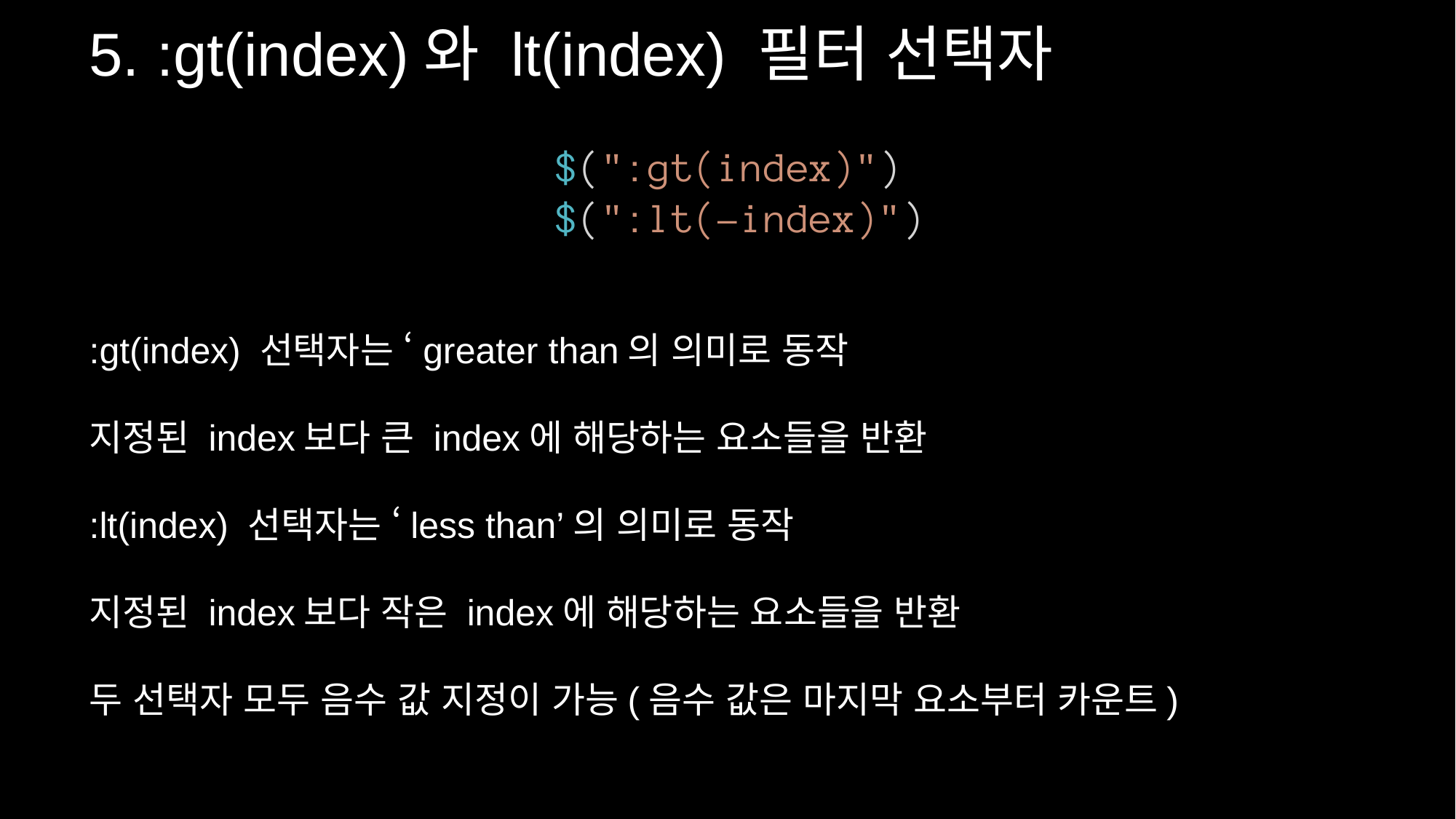

5. :gt(index)와 lt(index) 필터 선택자
$(":gt(index)")
$(":lt(-index)")
:gt(index) 선택자는 ‘greater than의 의미로 동작

지정된 index보다 큰 index에 해당하는 요소들을 반환

:lt(index) 선택자는 ‘less than’의 의미로 동작

지정된 index보다 작은 index에 해당하는 요소들을 반환

두 선택자 모두 음수 값 지정이 가능(음수 값은 마지막 요소부터 카운트)